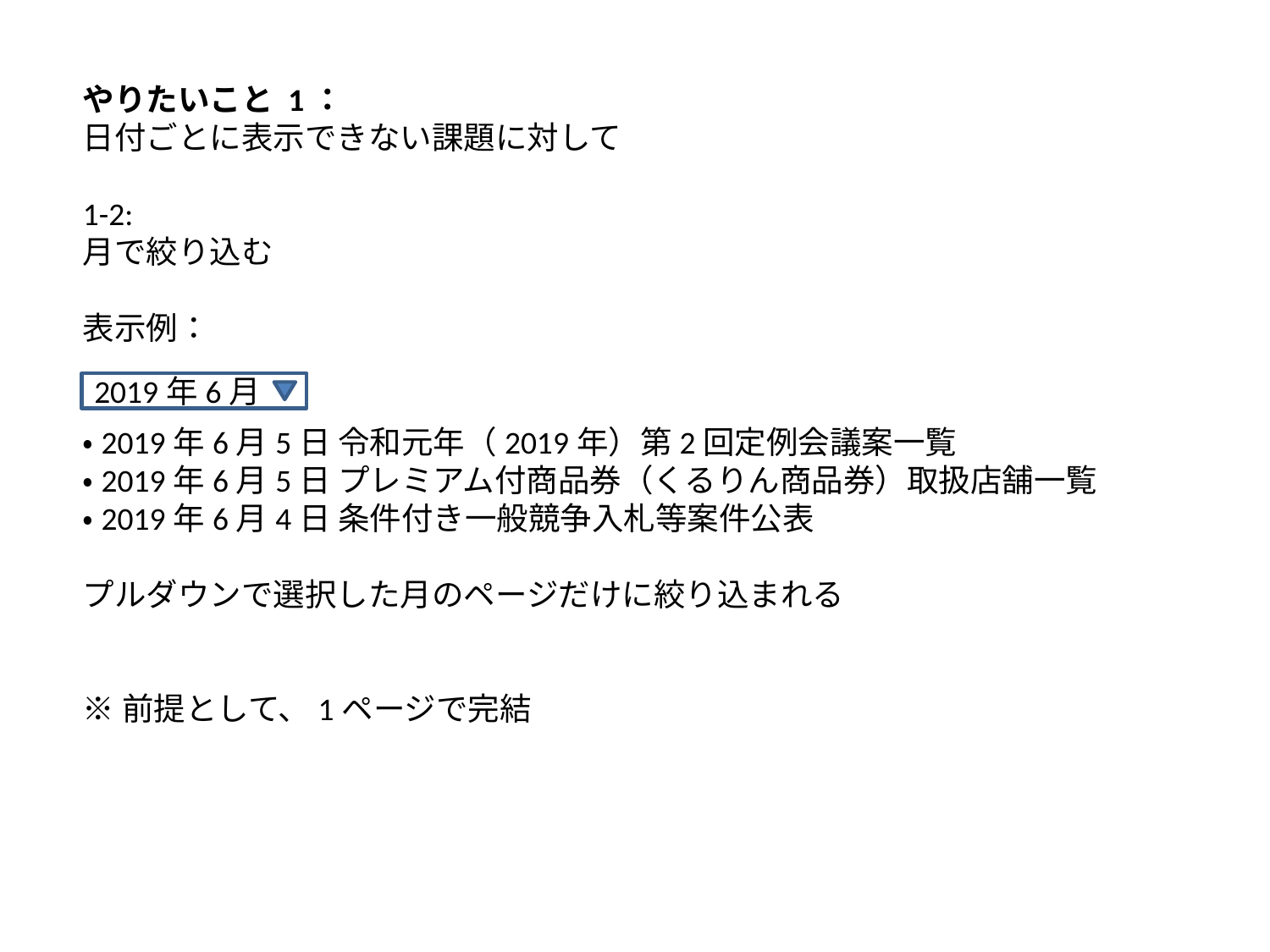

やりたいこと 1：
日付ごとに表示できない課題に対して

1-2:
月で絞り込む

表示例：

・2019年6月5日 令和元年（2019年）第2回定例会議案一覧
・2019年6月5日 プレミアム付商品券（くるりん商品券）取扱店舗一覧
・2019年6月4日 条件付き一般競争入札等案件公表

プルダウンで選択した月のページだけに絞り込まれる

※前提として、1ページで完結

2019年6月